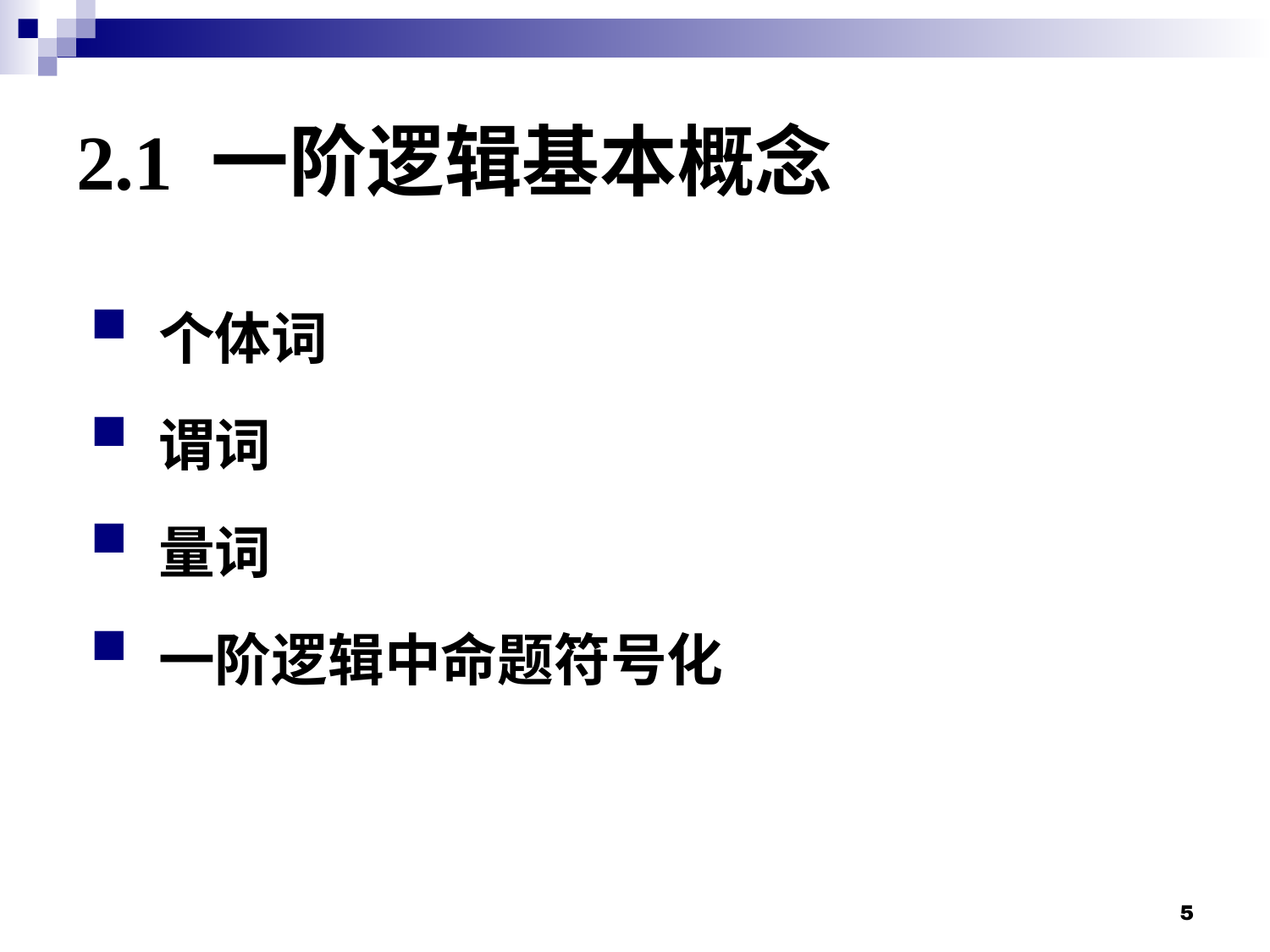

2.1 一阶逻辑基本概念
 个体词
 谓词
 量词
 一阶逻辑中命题符号化

5